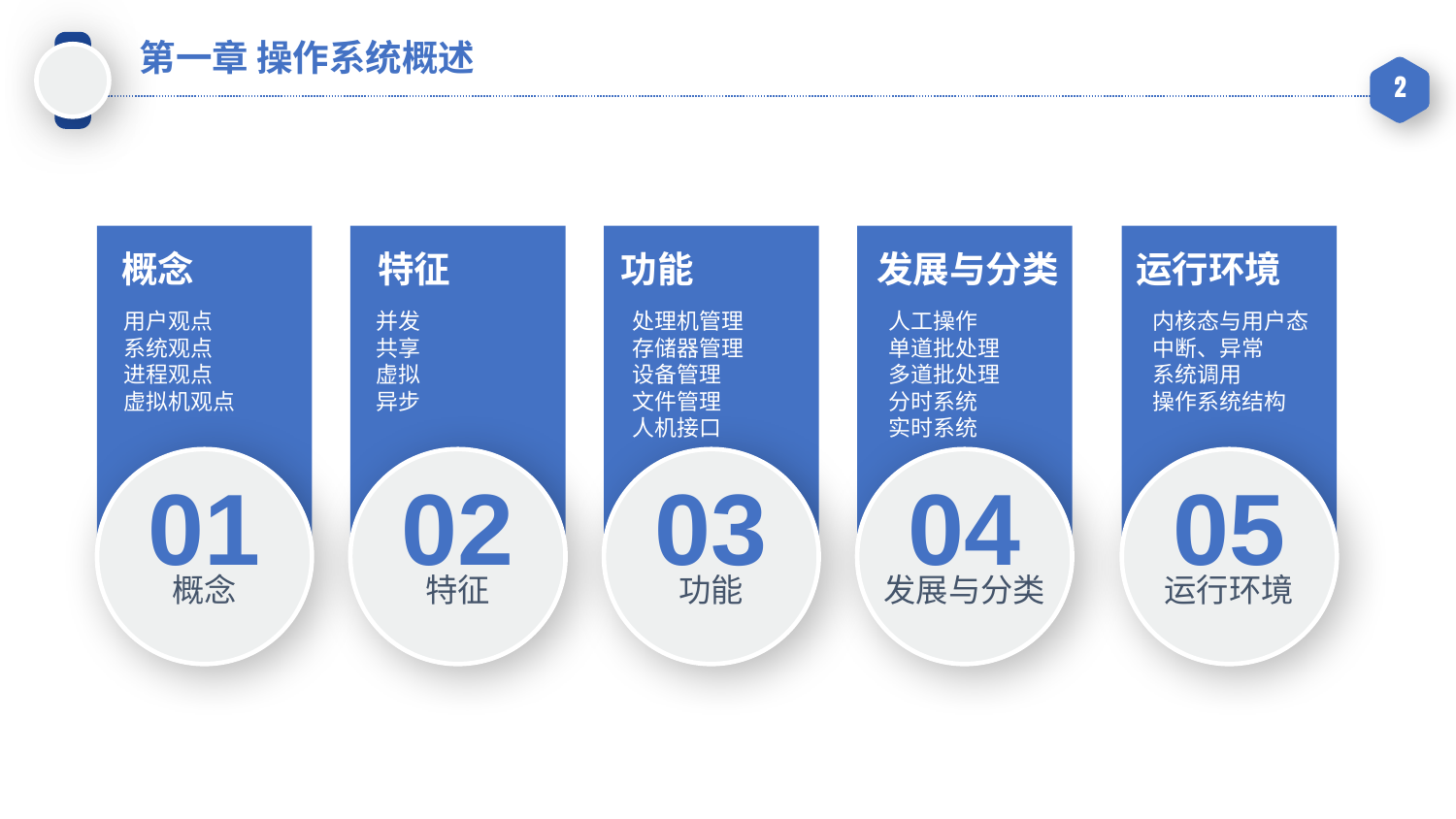

第一章 操作系统概述
概念
用户观点
系统观点
进程观点
虚拟机观点

01
概念
特征
并发
共享
虚拟
异步

02
特征
功能
处理机管理
存储器管理
设备管理
文件管理
人机接口

03
功能

04
发展与分类
发展与分类
人工操作
单道批处理
多道批处理
分时系统
实时系统
运行环境
内核态与用户态
中断、异常
系统调用
操作系统结构

05
运行环境